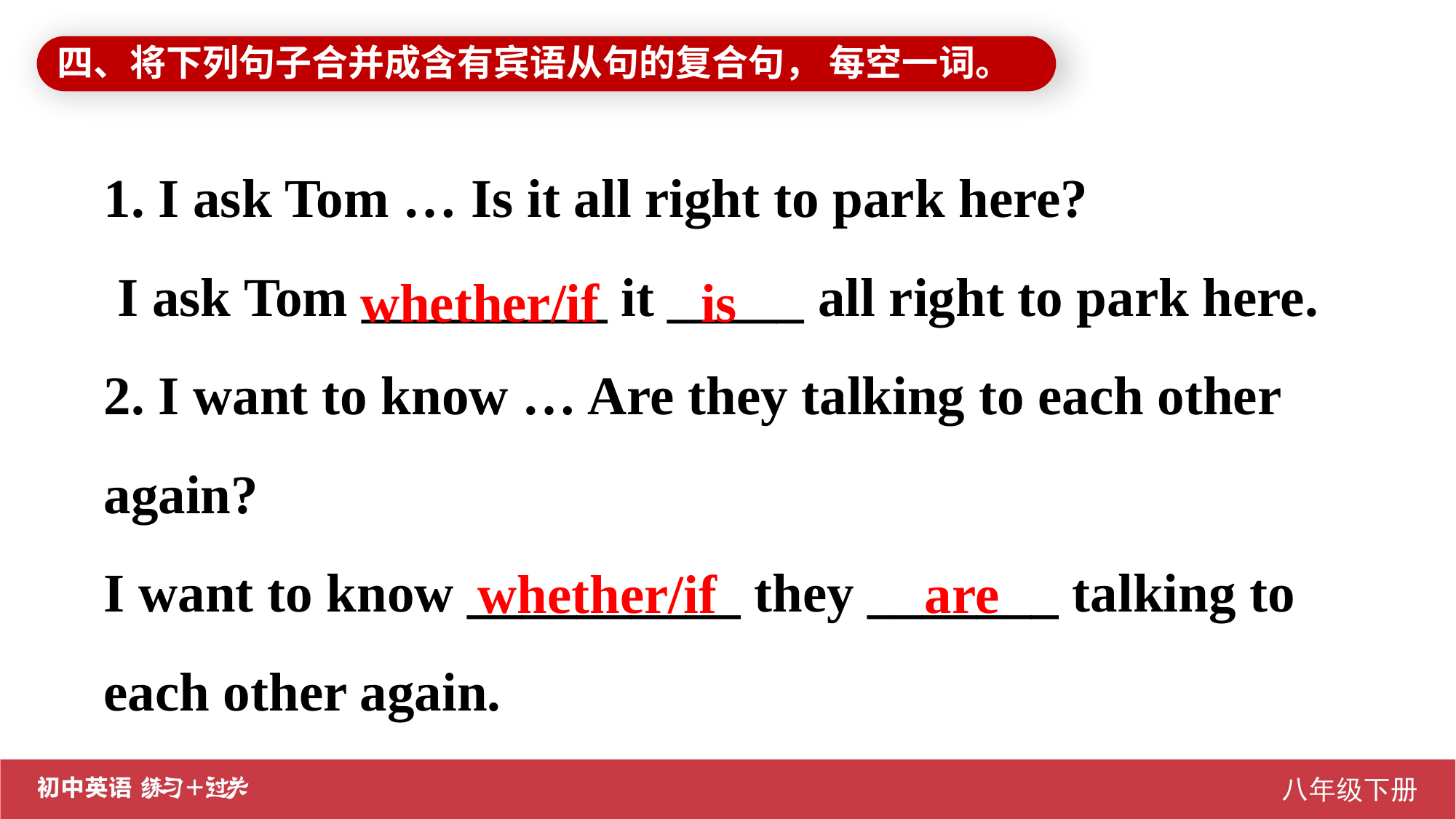

四、将下列句子合并成含有宾语从句的复合句， 每空一词。

1. I ask Tom … Is it all right to park here?
 I ask Tom _________ it _____ all right to park here.
2. I want to know … Are they talking to each other again?
I want to know __________ they _______ talking to each other again.
whether/if
 is
whether/if
are